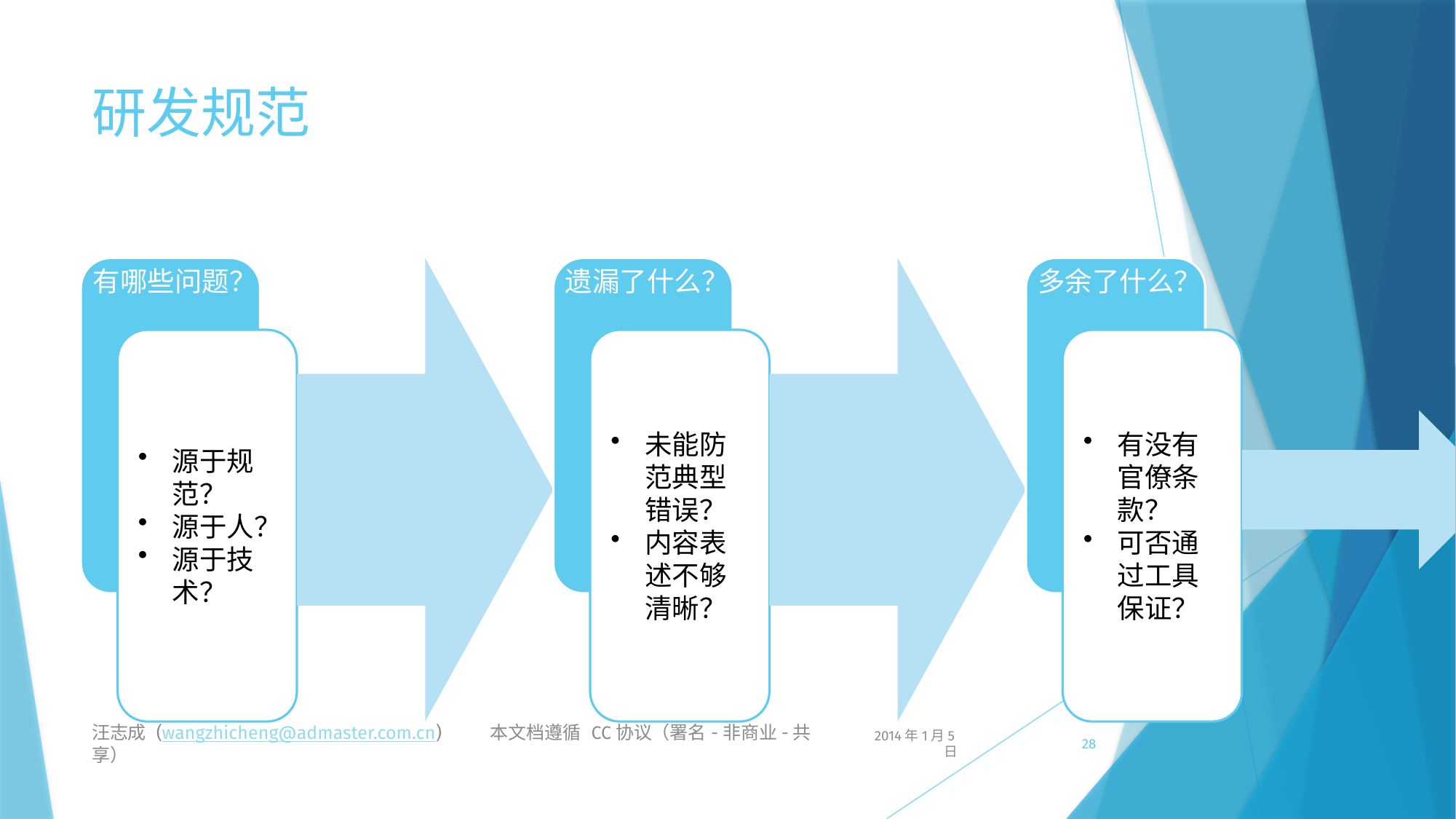

# 研发规范
遗漏了什么？
未能防范典型错误？
多余了什么？
有没有官僚条款？
有哪些问题？
源于规范？
源于人？
源于技术？
内容表述不够清晰？
可否通过工具保证？
汪志成 (wangzhicheng@admaster.com.cn)         本文档遵循 CC协议（署名-非商业-共享）
2014年1月5日
28